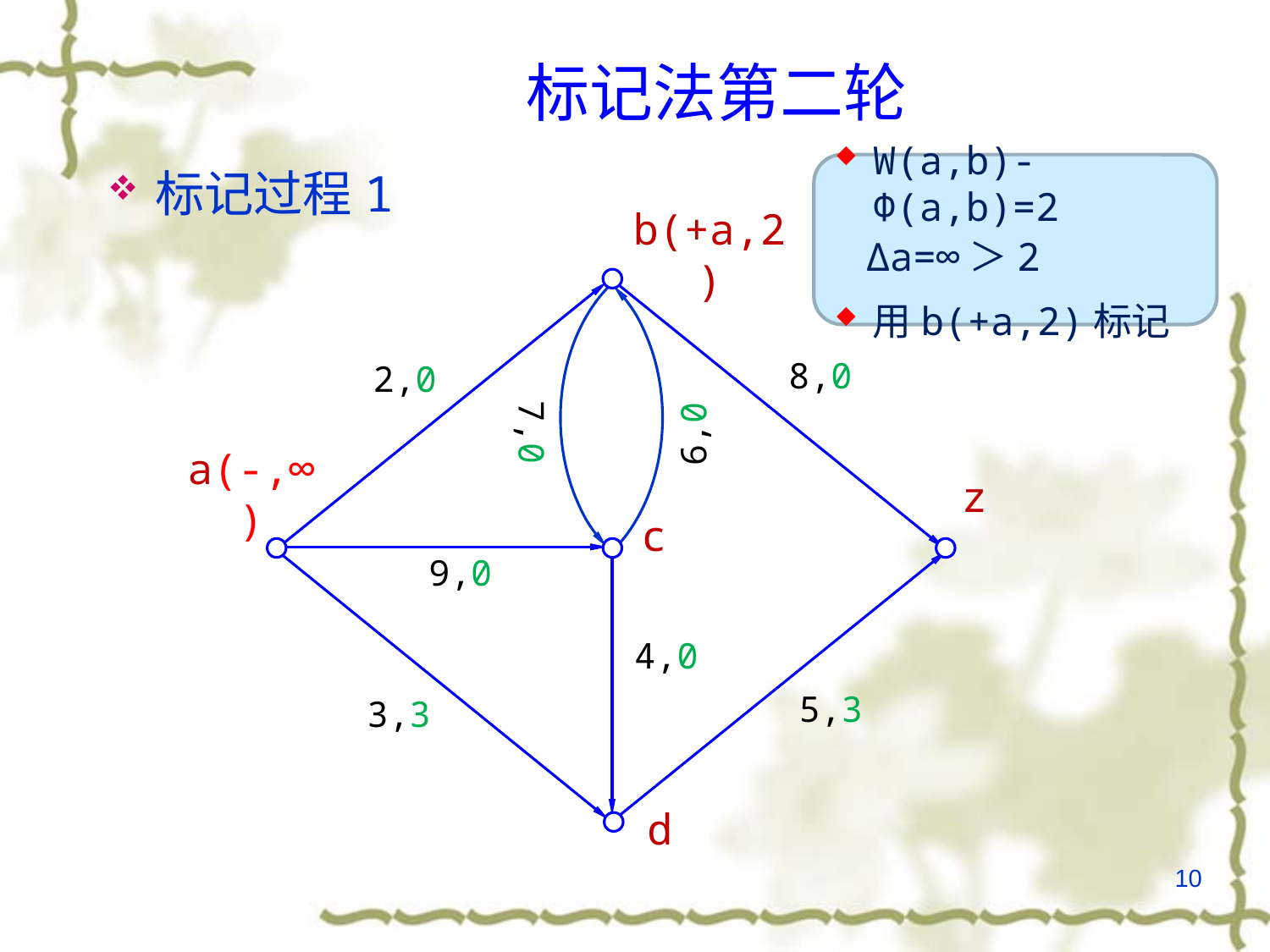

# 标记法第二轮
W(a,b)-Φ(a,b)=2
Δa=∞＞2
用b(+a,2)标记
标记过程1
b(+a,2)

8,0
2,0
7,0
6,0
a(-,∞)
z
c
9,0

4,0
5,3
3,3
d

10